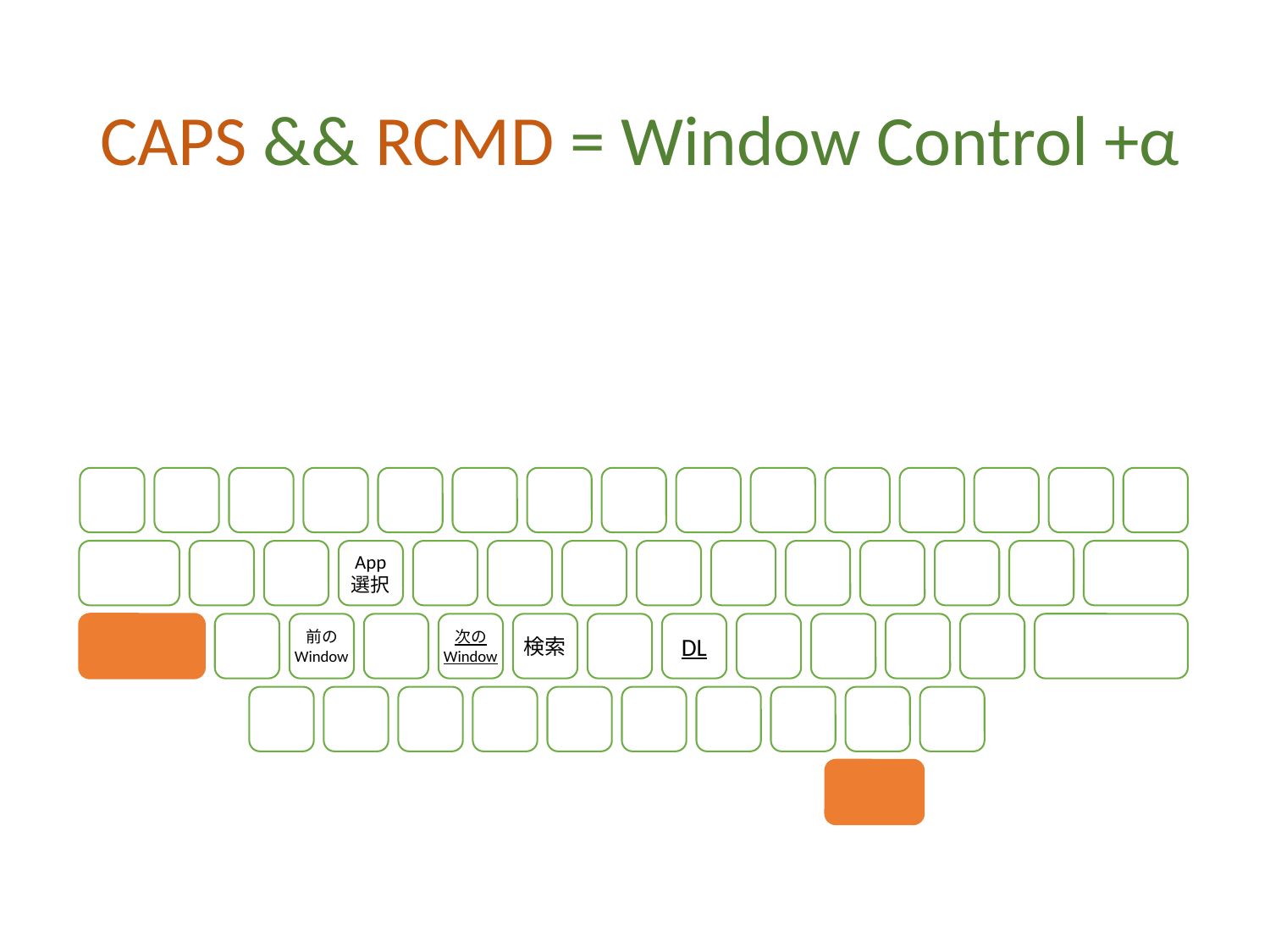

# CAPS && RCMD = Window Control +α

App
選択

前の
Window

次の
Window
検索

DL